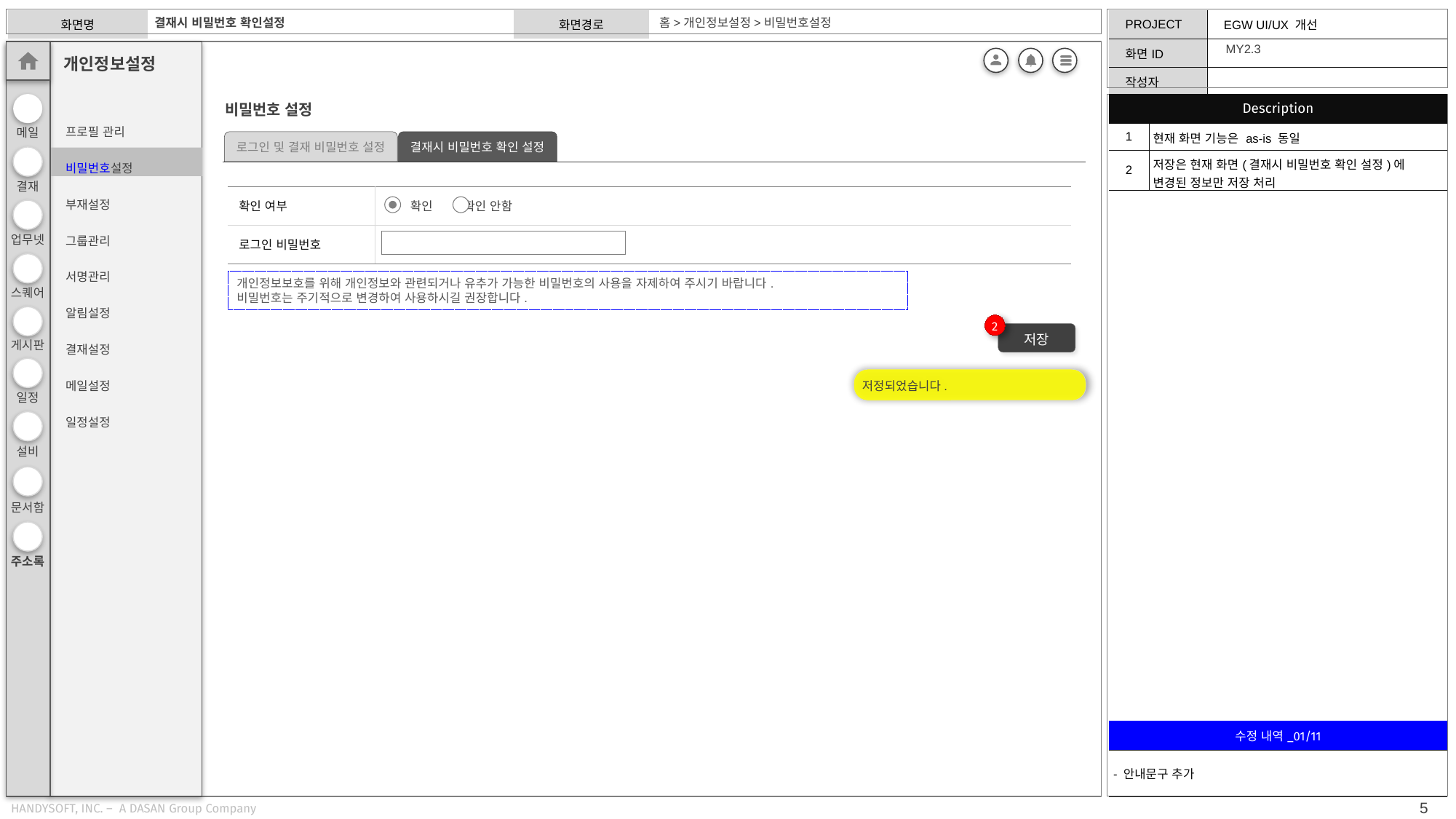

결재시 비밀번호 확인설정
홈>개인정보설정>비밀번호설정
MY2.3
| Description |  |
| --- | --- |
| 1 | 현재 화면 기능은 as-is 동일 |
| 2 | 저장은 현재 화면(결재시 비밀번호 확인 설정)에 변경된 정보만 저장 처리 |
프로필 관리
비밀번호설정
부재설정
그룹관리
서명관리
알림설정
결재설정
메일설정
일정설정
비밀번호 설정
로그인 및 결재 비밀번호 설정
결재시 비밀번호 확인 설정

| 확인 여부 | 확인 확인 안함 |
| --- | --- |
| 로그인 비밀번호 |  |

개인정보보호를 위해 개인정보와 관련되거나 유추가 가능한 비밀번호의 사용을 자제하여 주시기 바랍니다.
비밀번호는 주기적으로 변경하여 사용하시길 권장합니다.
2
저장
저정되었습니다.
| 수정 내역\_01/11 |
| --- |
| - 안내문구 추가 |